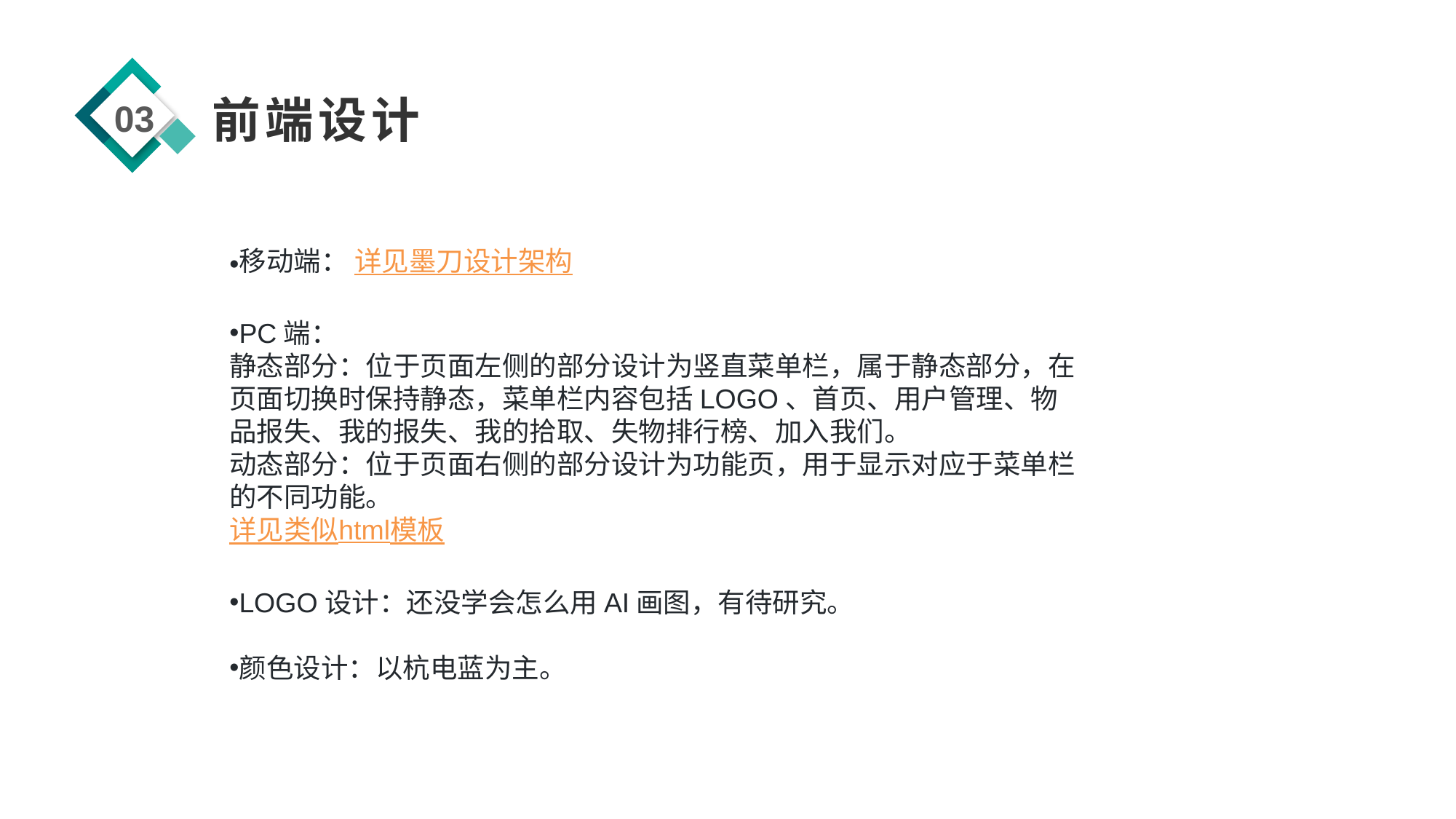

03
前端设计
移动端： 详见墨刀设计架构

PC端：
静态部分：位于页面左侧的部分设计为竖直菜单栏，属于静态部分，在页面切换时保持静态，菜单栏内容包括LOGO、首页、用户管理、物品报失、我的报失、我的拾取、失物排行榜、加入我们。
动态部分：位于页面右侧的部分设计为功能页，用于显示对应于菜单栏的不同功能。
详见类似html模板

LOGO设计：还没学会怎么用AI画图，有待研究。

颜色设计：以杭电蓝为主。